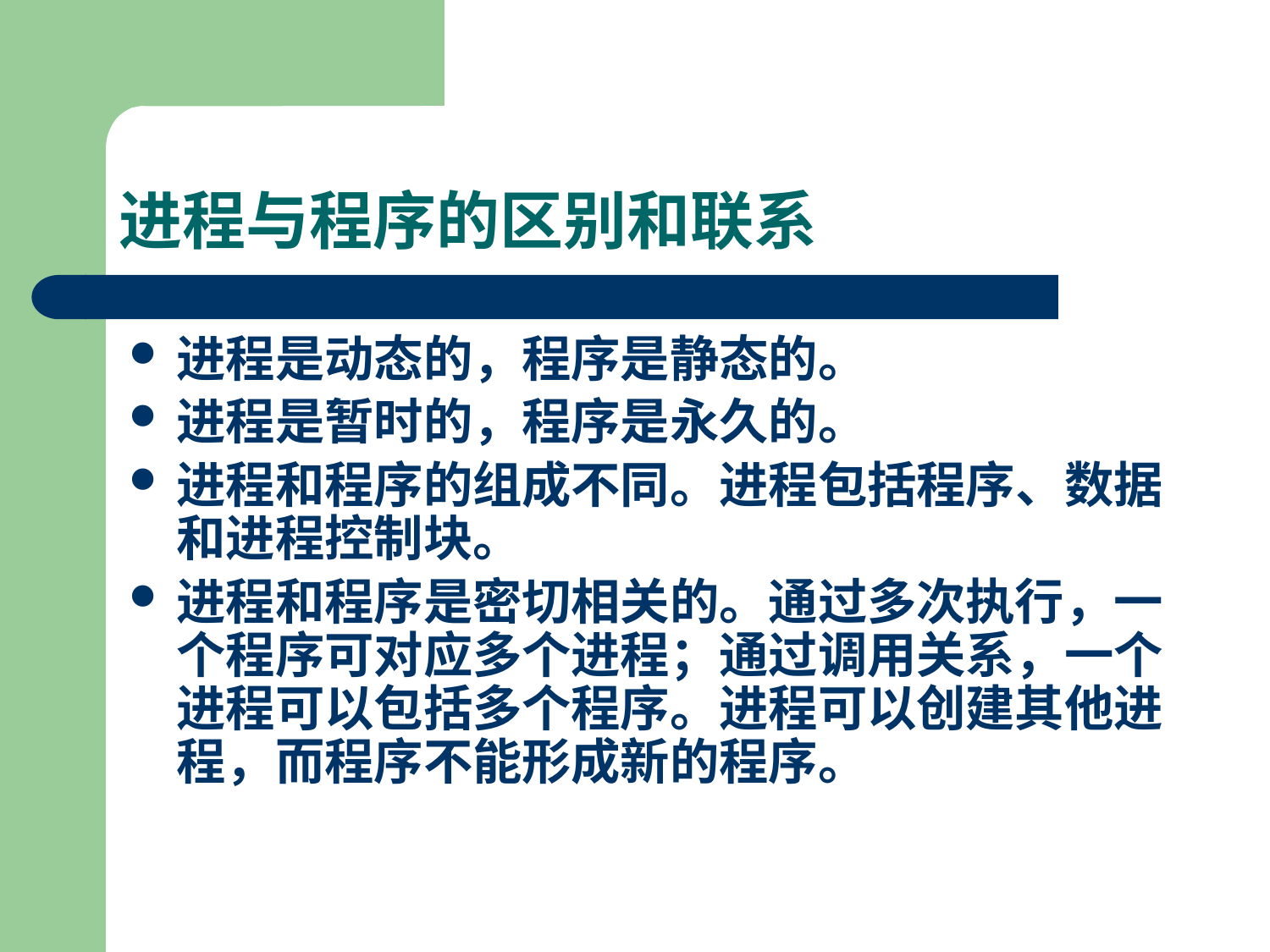

# 进程与程序的区别和联系
进程是动态的，程序是静态的。
进程是暂时的，程序是永久的。
进程和程序的组成不同。进程包括程序、数据和进程控制块。
进程和程序是密切相关的。通过多次执行，一个程序可对应多个进程；通过调用关系，一个进程可以包括多个程序。进程可以创建其他进程，而程序不能形成新的程序。